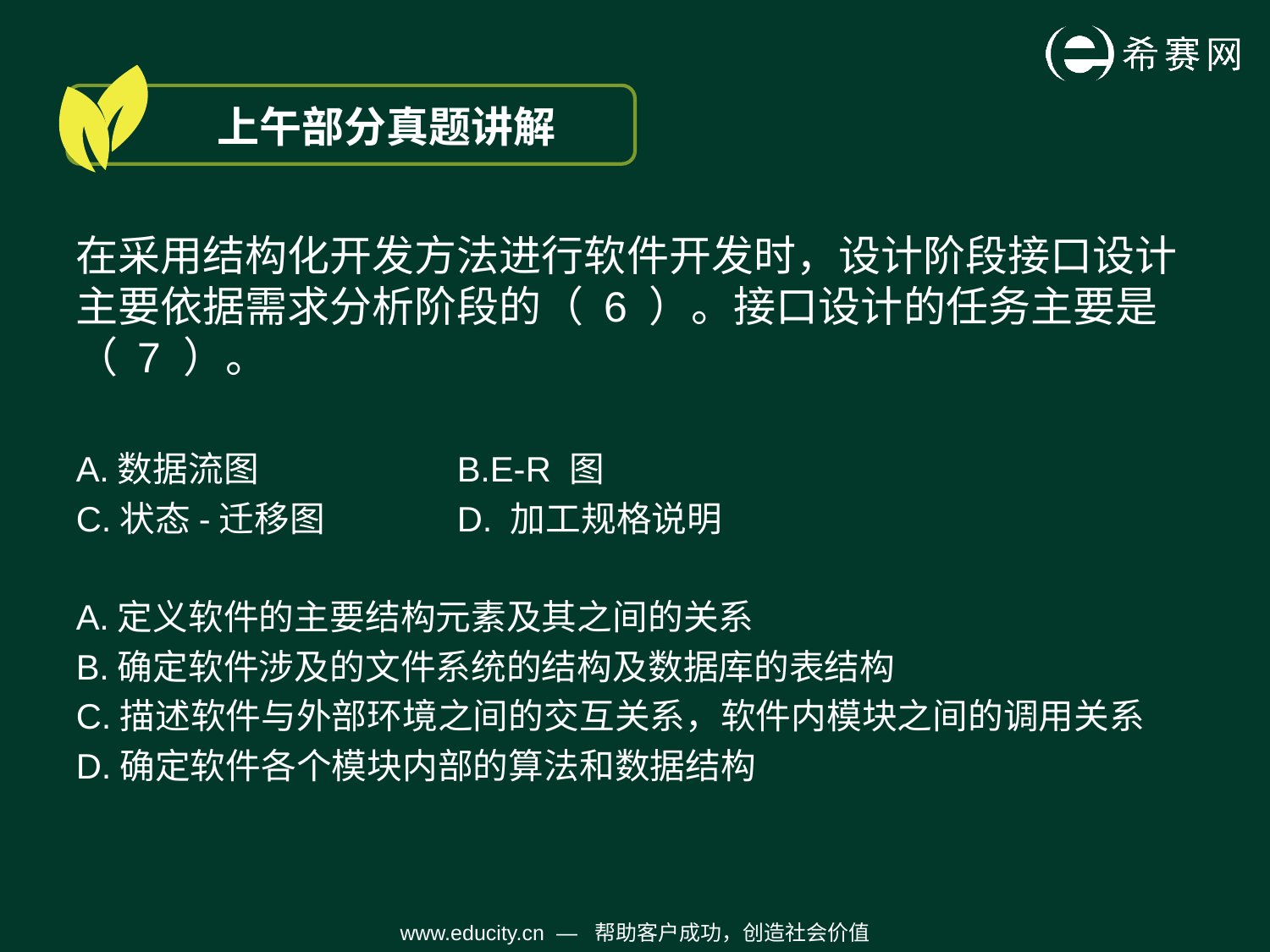

上午部分真题讲解
在采用结构化开发方法进行软件开发时，设计阶段接口设计主要依据需求分析阶段的（ 6 ）。接口设计的任务主要是（ 7 ）。

A.数据流图		B.E-R 图
C.状态-迁移图		D. 加工规格说明

A.定义软件的主要结构元素及其之间的关系
B.确定软件涉及的文件系统的结构及数据库的表结构
C.描述软件与外部环境之间的交互关系，软件内模块之间的调用关系
D.确定软件各个模块内部的算法和数据结构